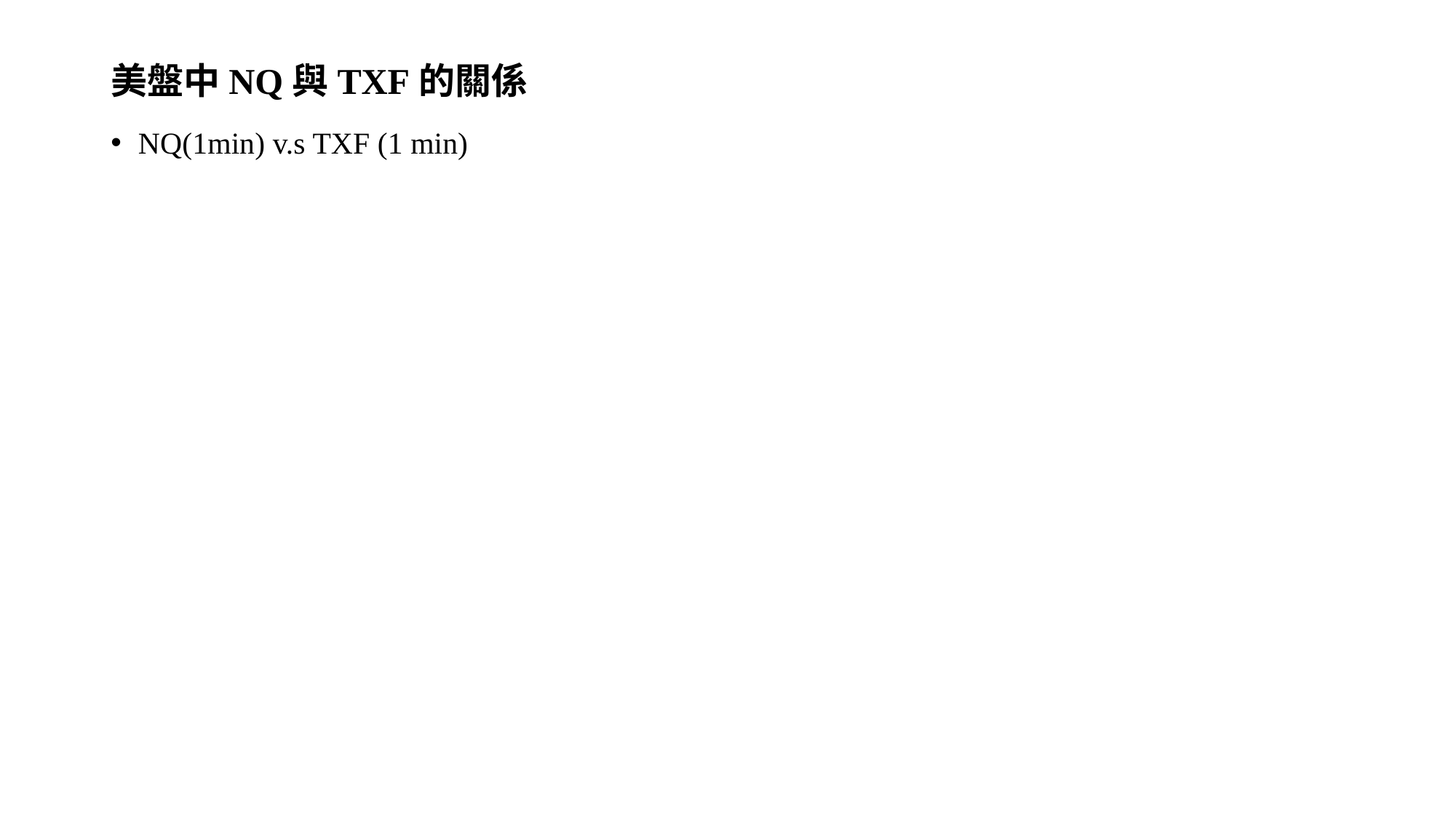

# 美盤中NQ與TXF的關係
NQ(1min) v.s TXF (1 min)